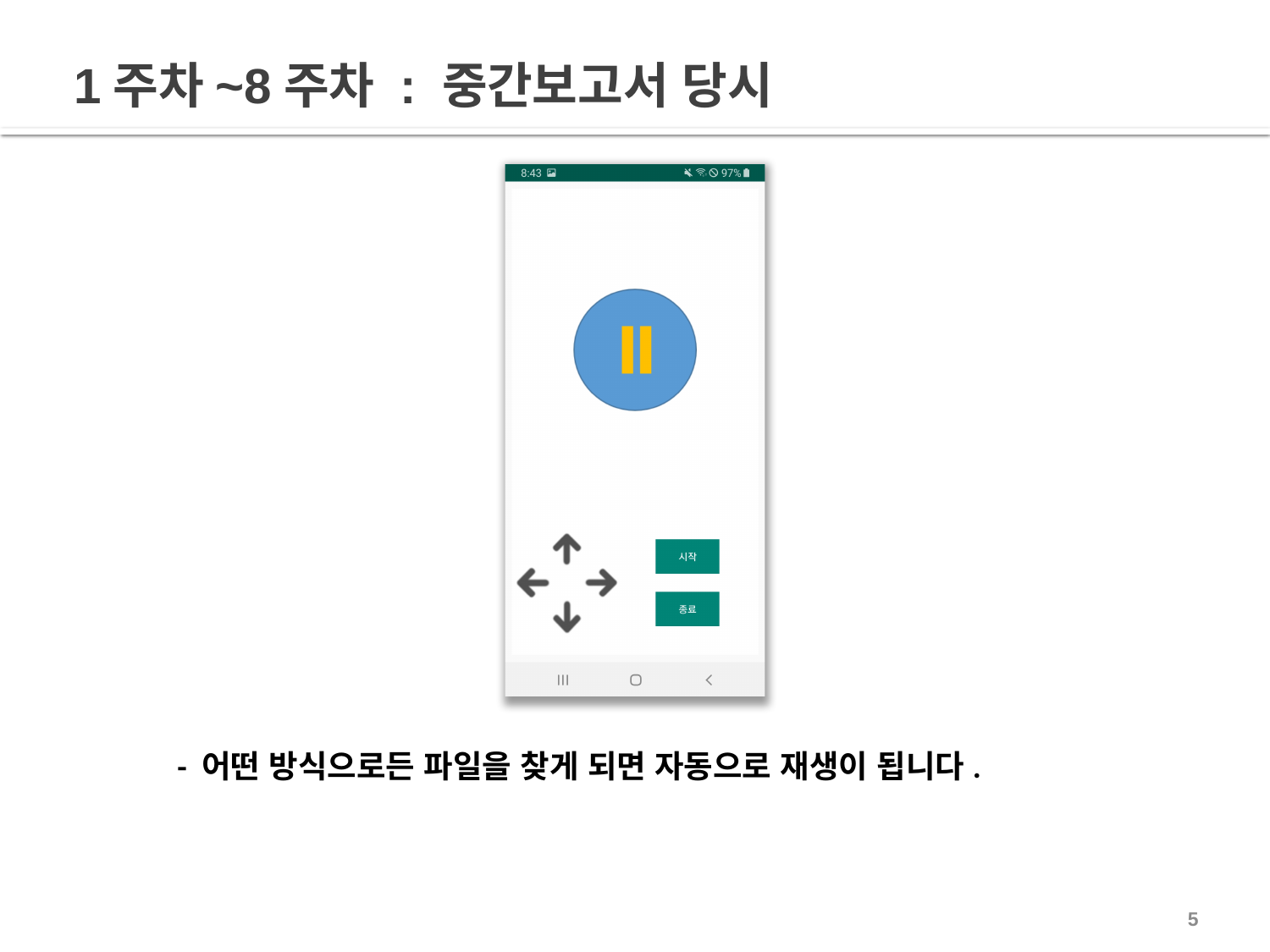

# 1주차~8주차 : 중간보고서 당시

 - 어떤 방식으로든 파일을 찾게 되면 자동으로 재생이 됩니다.
5